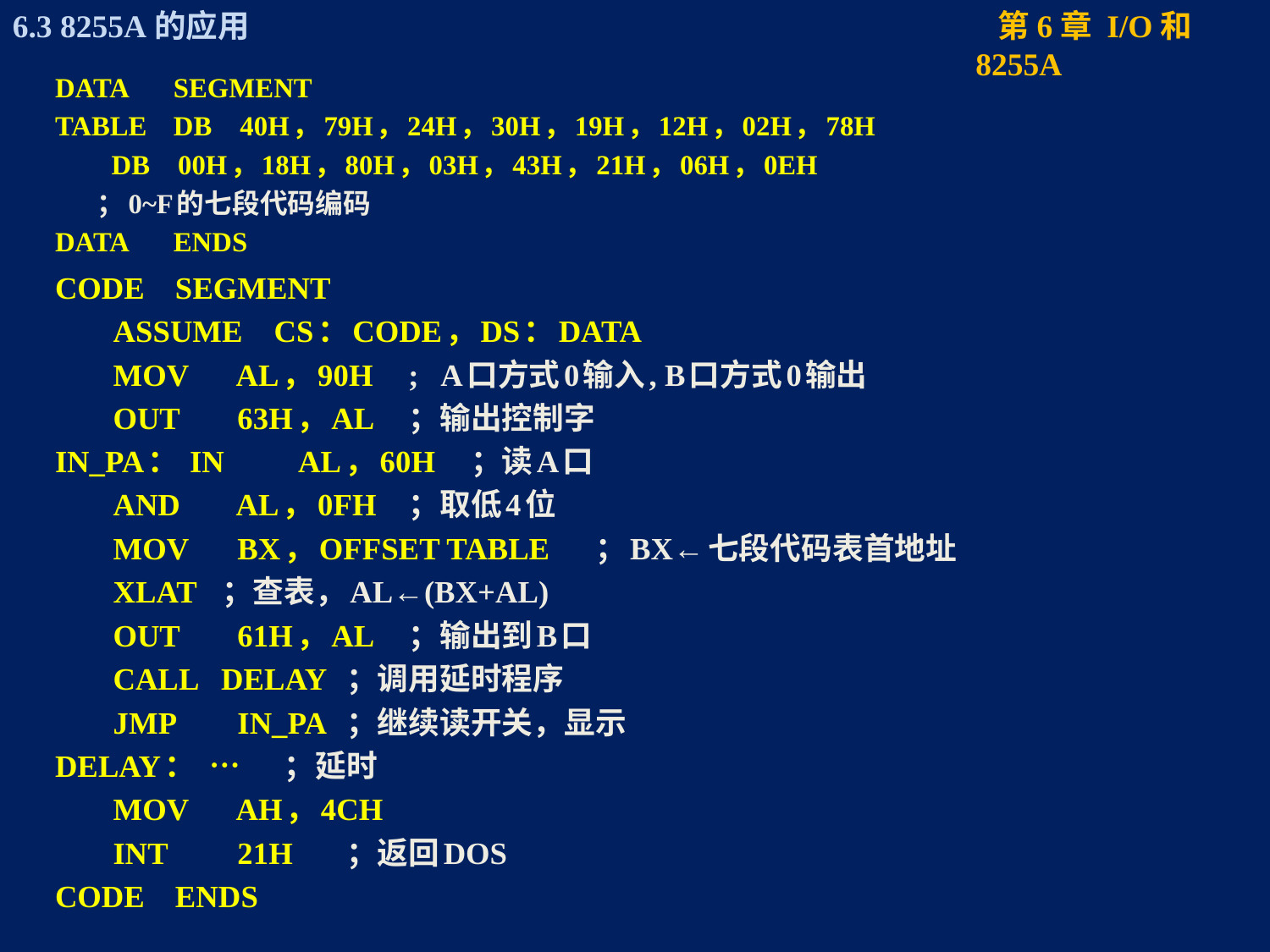

DATA	  SEGMENT
TABLE	  DB    40H，79H，24H，30H，19H，12H，02H，78H
		  DB    00H，18H，80H，03H，43H，21H，06H，0EH
						；0~F的七段代码编码
DATA	  ENDS
CODE	  SEGMENT
		  ASSUME    CS：CODE，DS：DATA
		  MOV  	  AL，90H		;   A口方式0输入, B口方式0输出
		  OUT	  63H，AL		；输出控制字
IN_PA： IN	  AL，60H		；读A口
		  AND	  AL，0FH		；取低4位
		  MOV  	  BX，OFFSET TABLE	；BX←七段代码表首地址
		  XLAT				；查表，AL←(BX+AL)
		  OUT	  61H，AL		；输出到B口
		  CALL   DELAY		；调用延时程序
		  JMP	  IN_PA			；继续读开关，显示
DELAY：  …				；延时
		  MOV  	  AH，4CH
		  INT   	  21H			；返回DOS
CODE	  ENDS